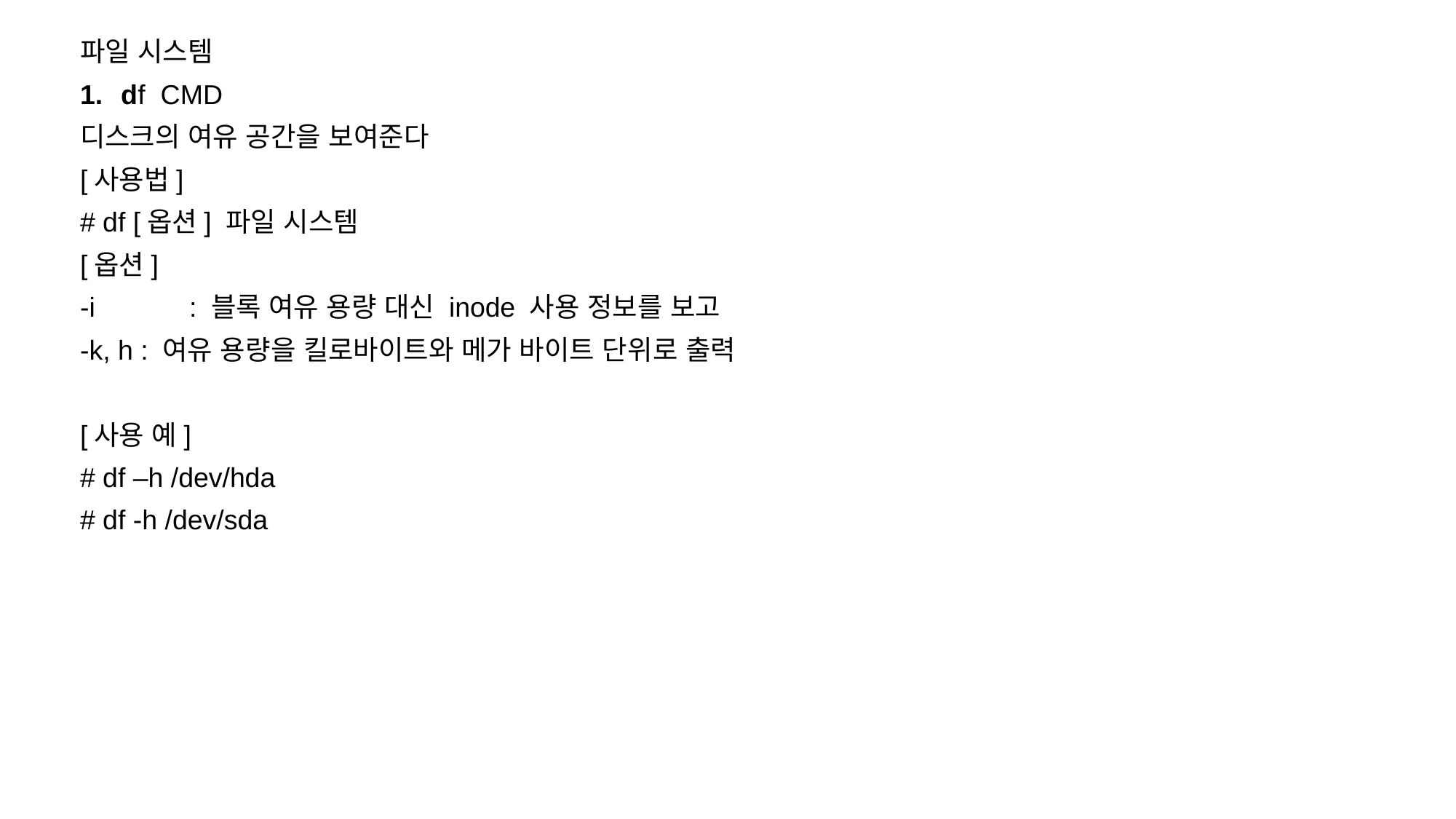

파일 시스템
df  CMD
디스크의 여유 공간을 보여준다
[사용법]
# df [옵션] 파일 시스템
[옵션]
-i	: 블록 여유 용량 대신 inode 사용 정보를 보고
-k, h : 여유 용량을 킬로바이트와 메가 바이트 단위로 출력

[사용 예]
# df –h /dev/hda
# df -h /dev/sda